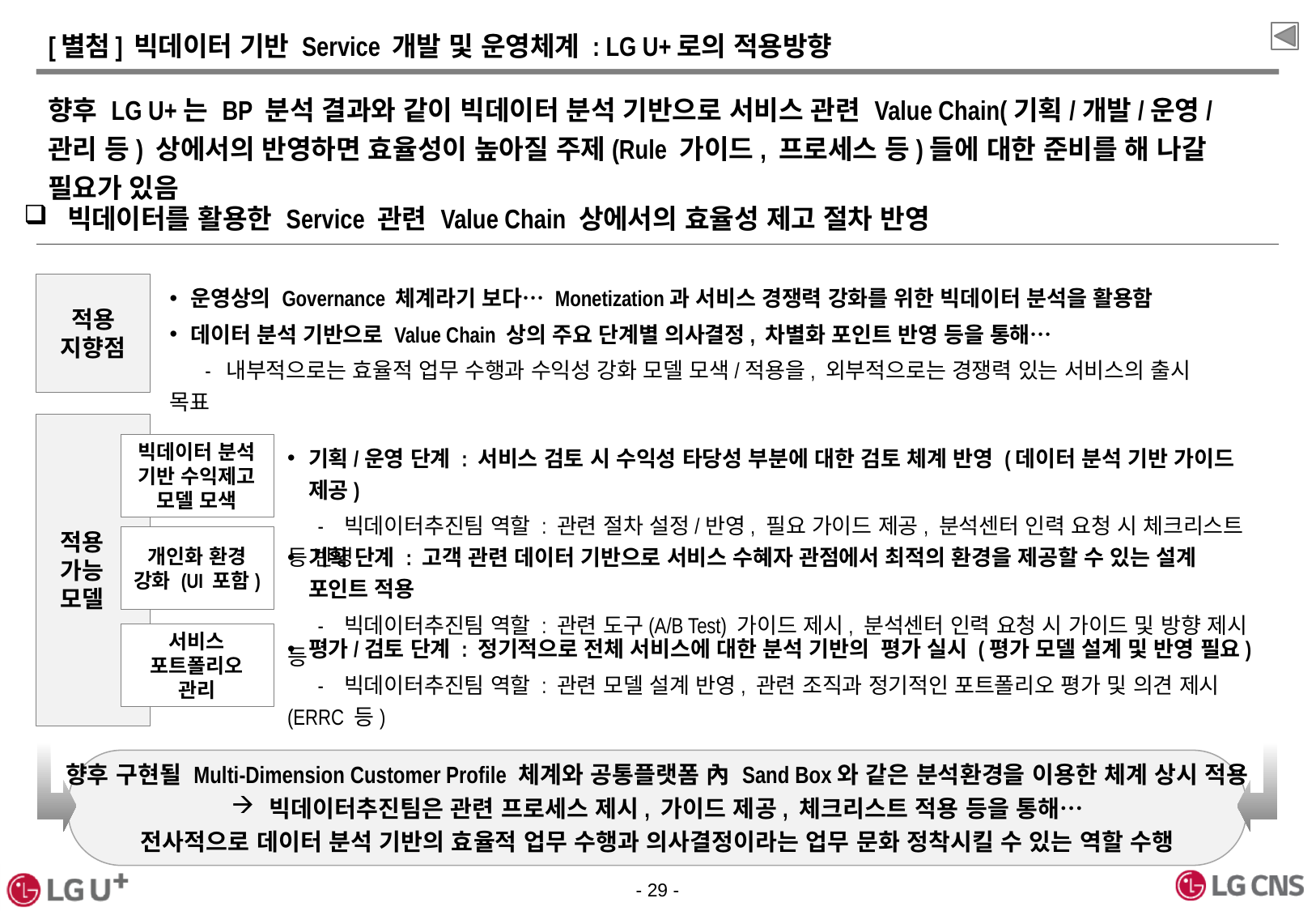

# [별첨] 빅데이터 기반 Service 개발 및 운영체계 : LG U+로의 적용방향
향후 LG U+는 BP 분석 결과와 같이 빅데이터 분석 기반으로 서비스 관련 Value Chain(기획/개발/운영/관리 등) 상에서의 반영하면 효율성이 높아질 주제(Rule 가이드, 프로세스 등)들에 대한 준비를 해 나갈 필요가 있음
빅데이터를 활용한 Service 관련 Value Chain 상에서의 효율성 제고 절차 반영
적용
지향점
운영상의 Governance 체계라기 보다… Monetization과 서비스 경쟁력 강화를 위한 빅데이터 분석을 활용함
데이터 분석 기반으로 Value Chain 상의 주요 단계별 의사결정, 차별화 포인트 반영 등을 통해…
       -  내부적으로는 효율적 업무 수행과 수익성 강화 모델 모색/적용을, 외부적으로는 경쟁력 있는 서비스의 출시 목표
적용
가능
모델
기획/운영 단계 : 서비스 검토 시 수익성 타당성 부분에 대한 검토 체계 반영 (데이터 분석 기반 가이드 제공)
      -   빅데이터추진팀 역할 : 관련 절차 설정/반영, 필요 가이드 제공, 분석센터 인력 요청 시 체크리스트 등 반영
빅데이터 분석 기반 수익제고 모델 모색
개인화 환경
강화 (UI 포함)
기획 단계 : 고객 관련 데이터 기반으로 서비스 수혜자 관점에서 최적의 환경을 제공할 수 있는 설계 포인트 적용
      -   빅데이터추진팀 역할 : 관련 도구(A/B Test) 가이드 제시, 분석센터 인력 요청 시 가이드 및 방향 제시 등
서비스
포트폴리오 관리
평가/검토 단계 : 정기적으로 전체 서비스에 대한 분석 기반의  평가 실시 (평가 모델 설계 및 반영 필요)
      -   빅데이터추진팀 역할 : 관련 모델 설계 반영, 관련 조직과 정기적인 포트폴리오 평가 및 의견 제시 (ERRC 등)
향후 구현될 Multi-Dimension Customer Profile 체계와 공통플랫폼 內 Sand Box와 같은 분석환경을 이용한 체계 상시 적용
빅데이터추진팀은 관련 프로세스 제시, 가이드 제공, 체크리스트 적용 등을 통해…
전사적으로 데이터 분석 기반의 효율적 업무 수행과 의사결정이라는 업무 문화 정착시킬 수 있는 역할 수행